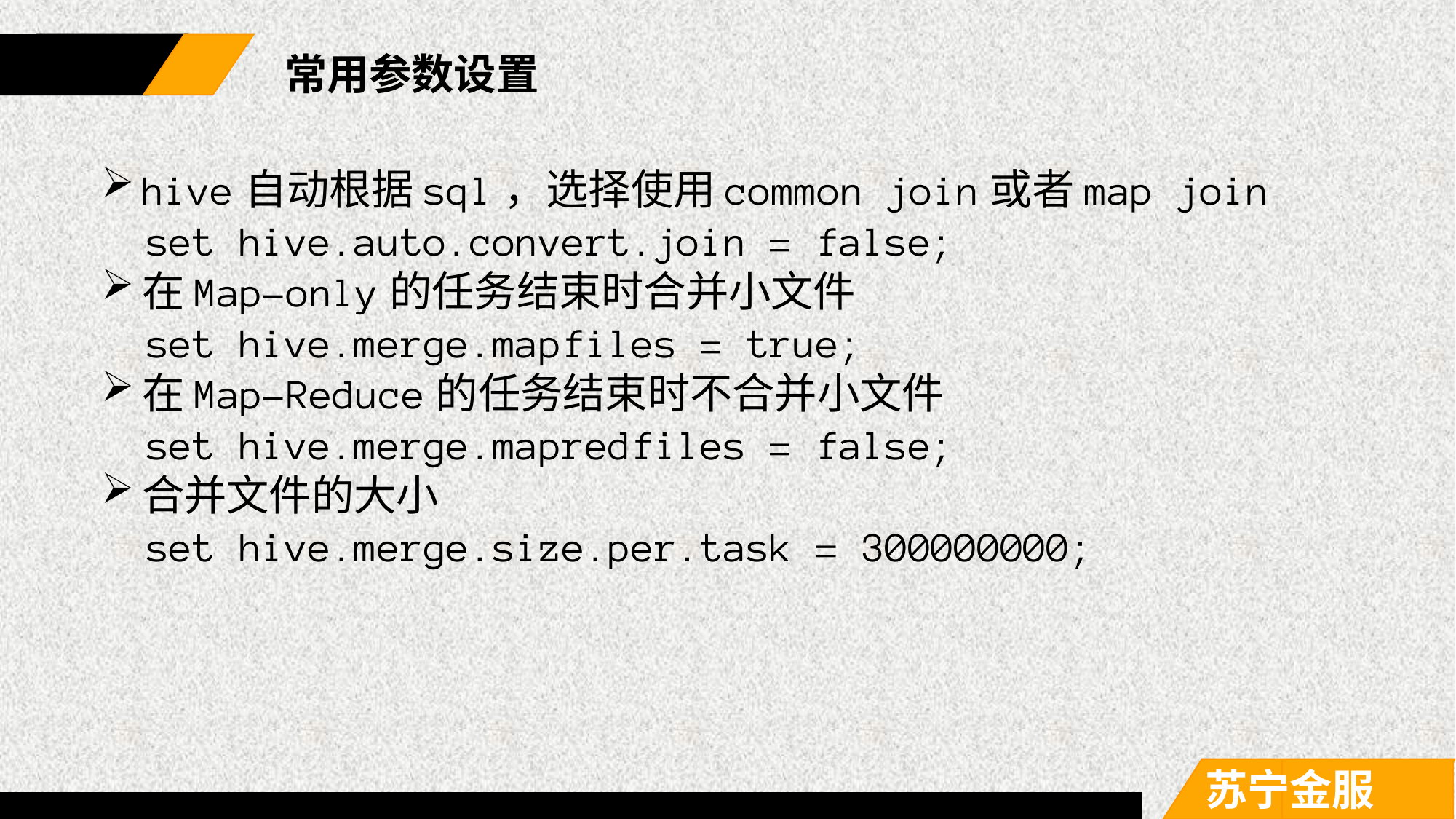

常用参数设置
hive自动根据sql，选择使用common join或者map join
  set hive.auto.convert.join = false;
在Map-only的任务结束时合并小文件
  set hive.merge.mapfiles = true;
在Map-Reduce的任务结束时不合并小文件
  set hive.merge.mapredfiles = false;
合并文件的大小
  set hive.merge.size.per.task = 300000000;